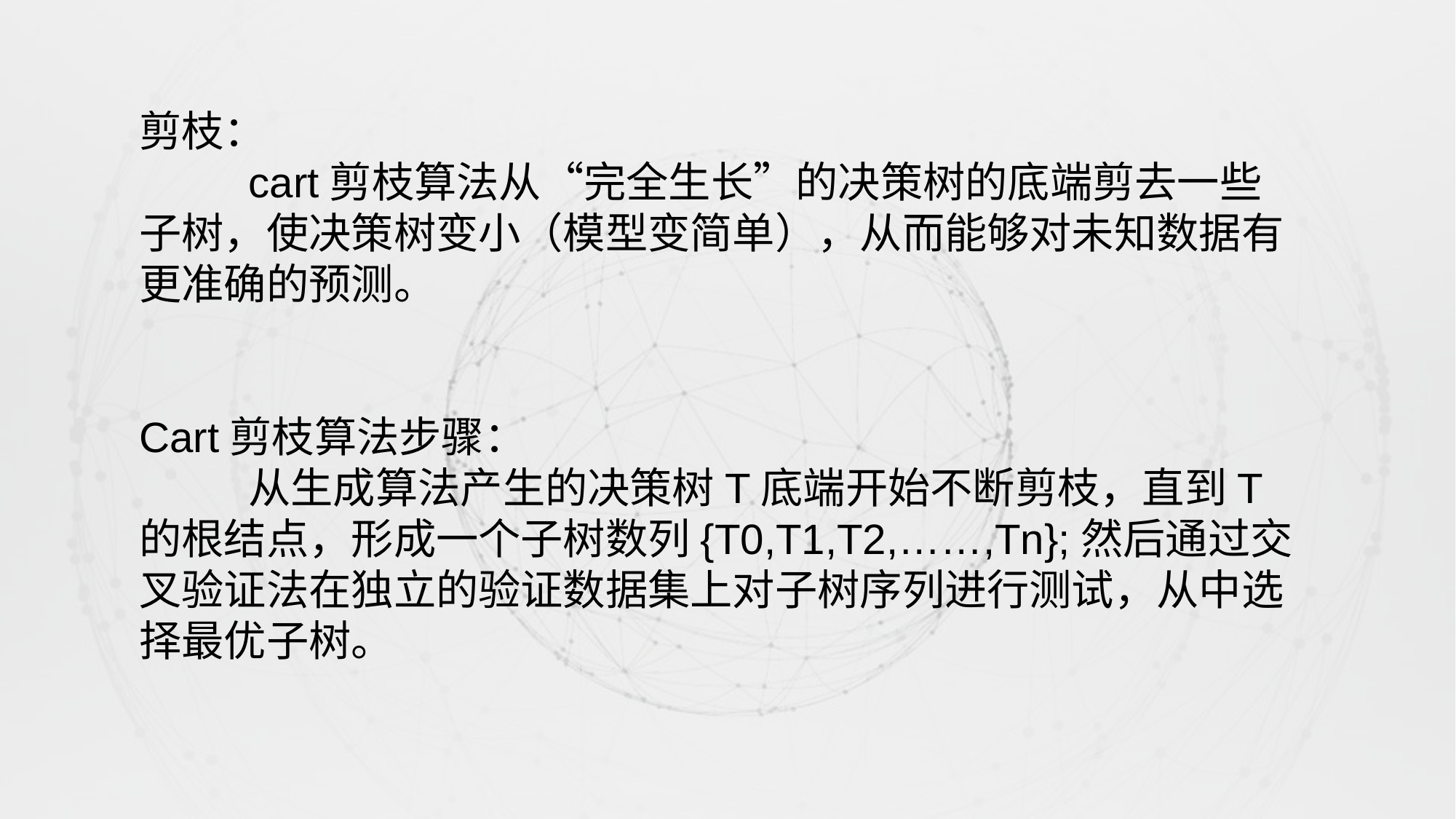

剪枝：
	cart剪枝算法从“完全生长”的决策树的底端剪去一些子树，使决策树变小（模型变简单），从而能够对未知数据有更准确的预测。

Cart剪枝算法步骤：
	从生成算法产生的决策树T底端开始不断剪枝，直到T的根结点，形成一个子树数列{T0,T1,T2,……,Tn};然后通过交叉验证法在独立的验证数据集上对子树序列进行测试，从中选择最优子树。